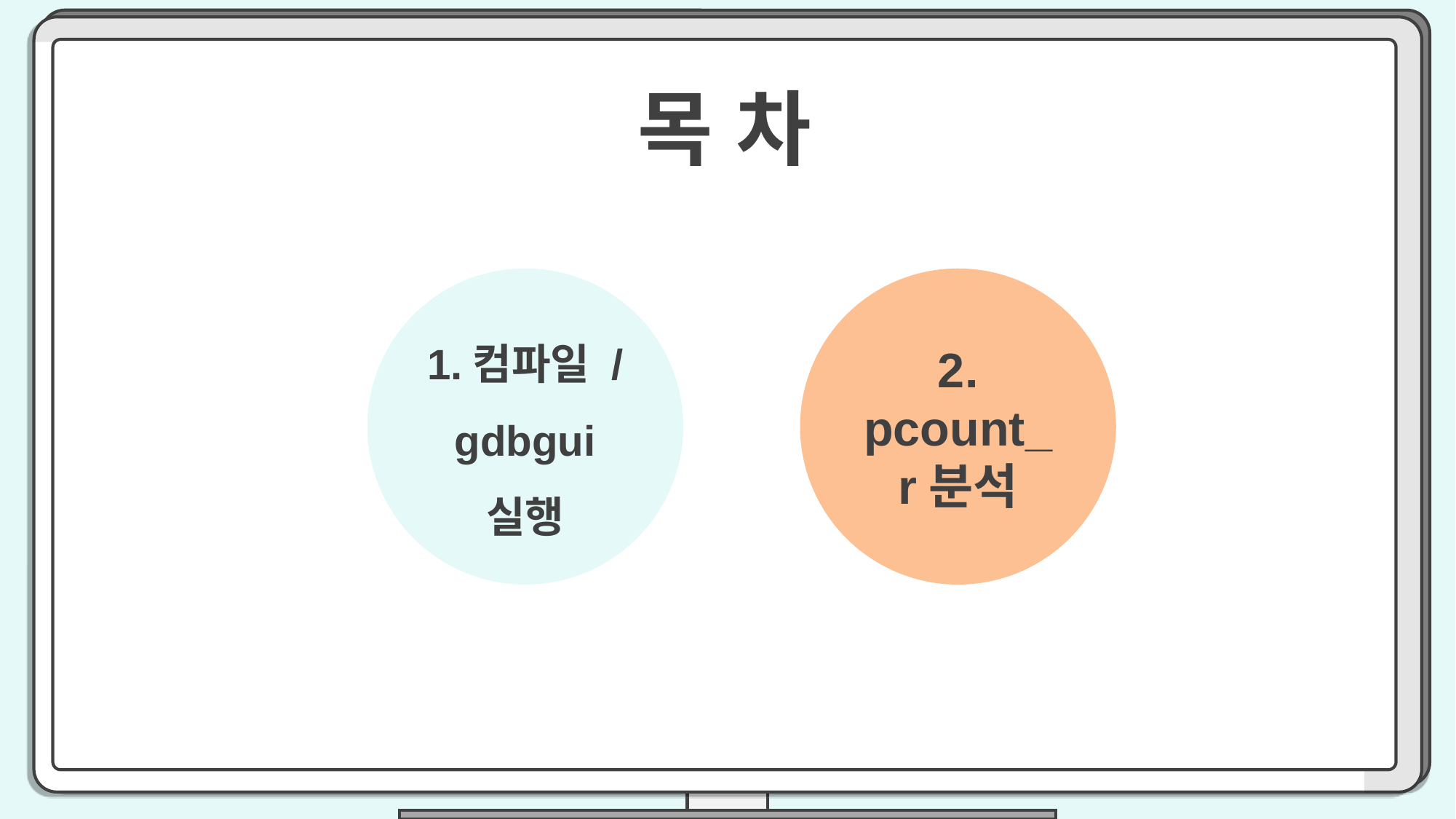

t

목 차
1.컴파일 /
gdbgui
실행

2.
pcount_r분석